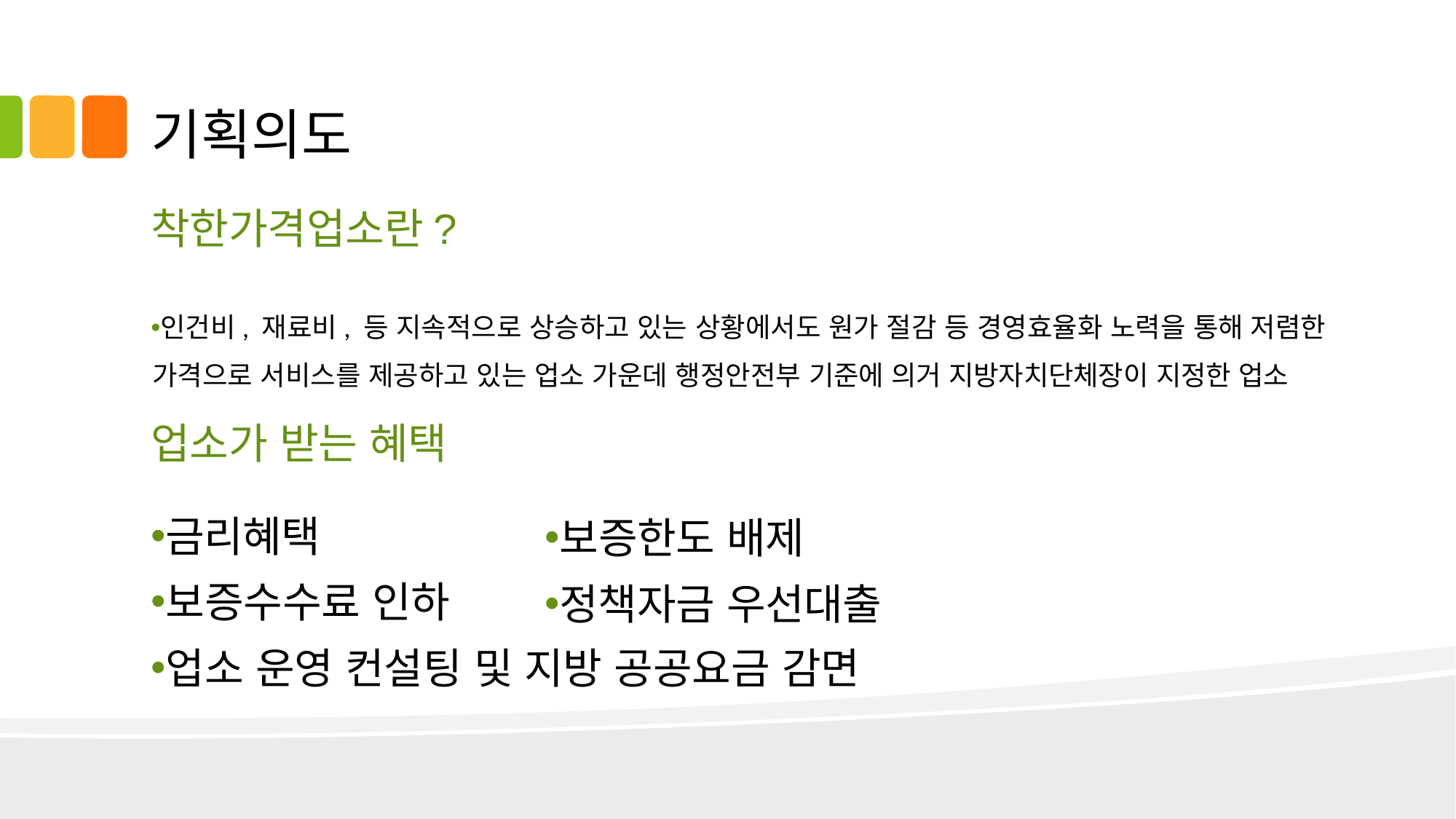

# 기획의도
착한가격업소란?
인건비, 재료비, 등 지속적으로 상승하고 있는 상황에서도 원가 절감 등 경영효율화 노력을 통해 저렴한 가격으로 서비스를 제공하고 있는 업소 가운데 행정안전부 기준에 의거 지방자치단체장이 지정한 업소
업소가 받는 혜택
금리혜택
보증수수료 인하
업소 운영 컨설팅 및 지방 공공요금 감면

보증한도 배제
정책자금 우선대출